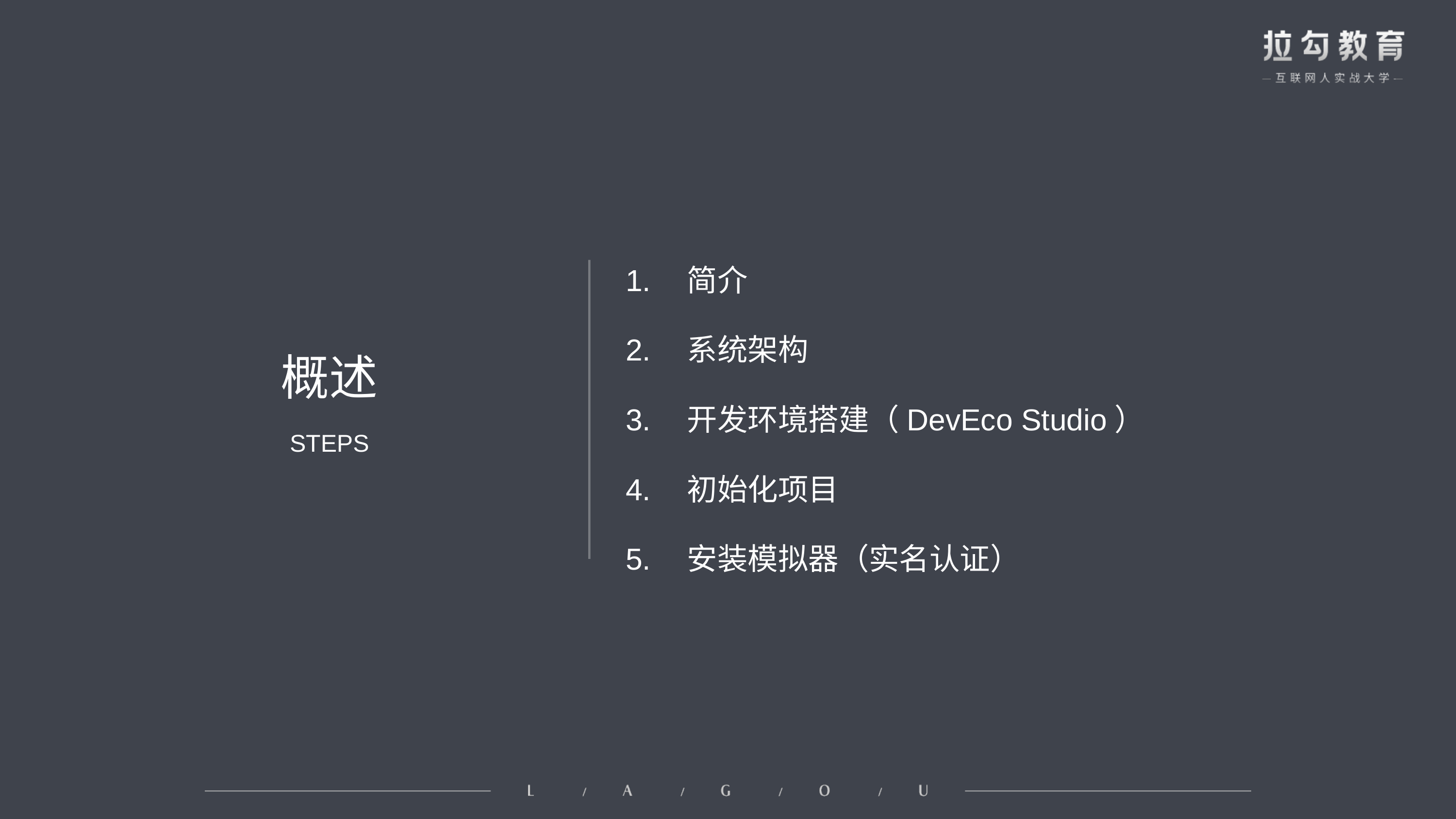

# 概述
简介
系统架构
开发环境搭建（DevEco Studio）
初始化项目
安装模拟器（实名认证）
STEPS